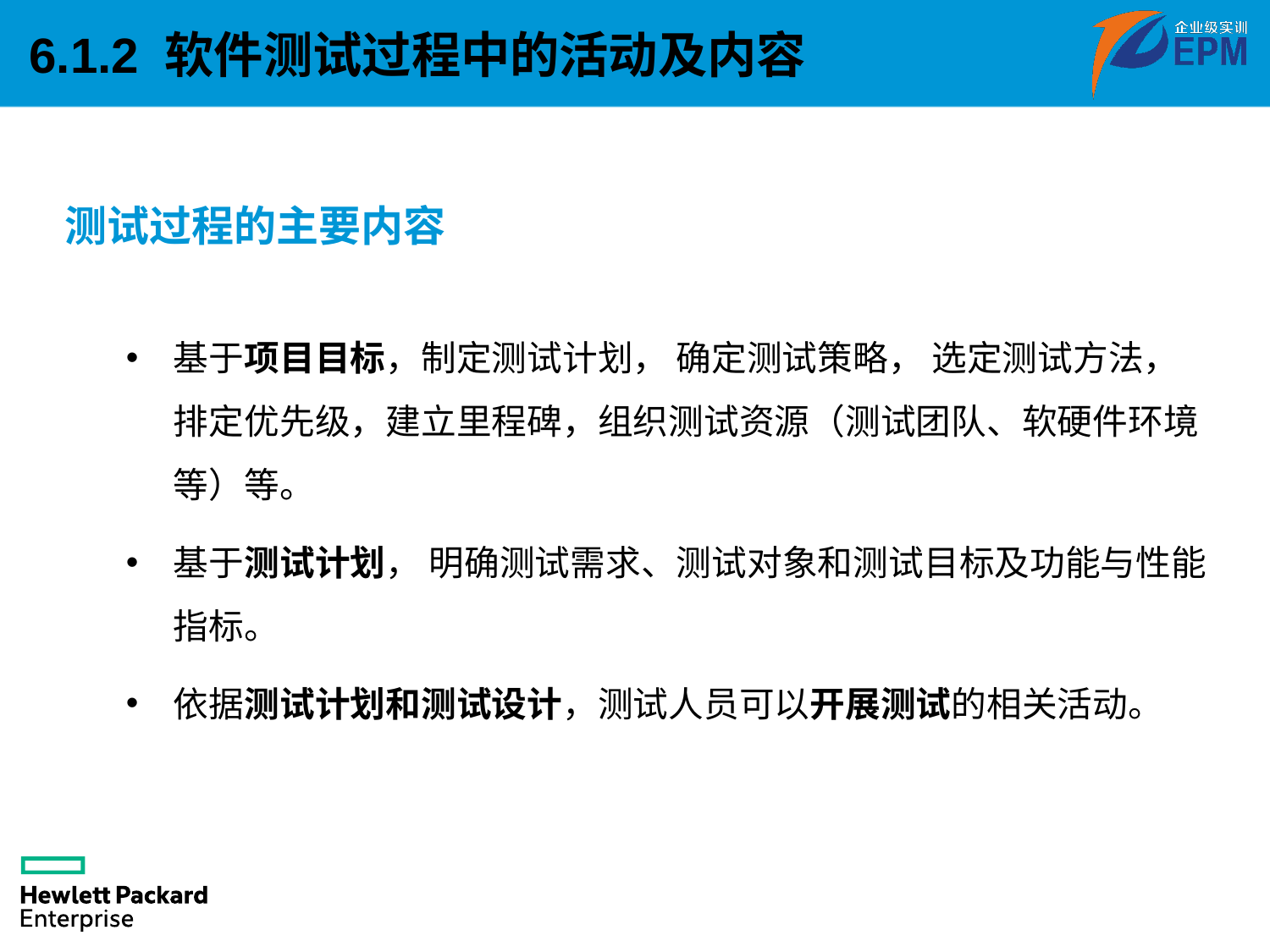

6.1.2 软件测试过程中的活动及内容
测试过程的主要内容
基于项目目标，制定测试计划， 确定测试策略， 选定测试方法，排定优先级，建立里程碑，组织测试资源（测试团队、软硬件环境等）等。
基于测试计划， 明确测试需求、测试对象和测试目标及功能与性能指标。
依据测试计划和测试设计，测试人员可以开展测试的相关活动。